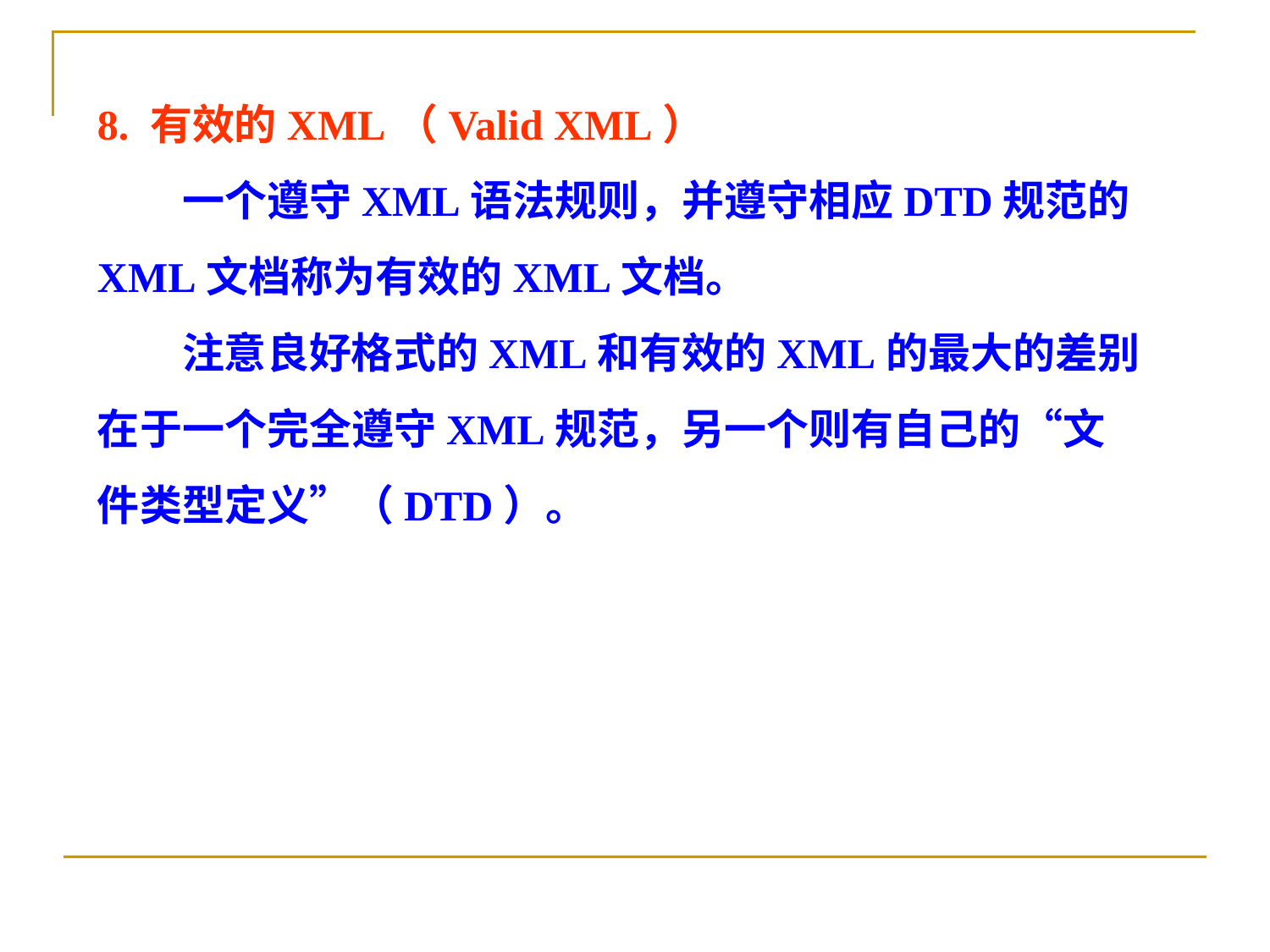

8. 有效的XML（Valid XML）
　　一个遵守XML语法规则，并遵守相应DTD规范的XML文档称为有效的XML文档。
　　注意良好格式的XML和有效的XML的最大的差别在于一个完全遵守XML规范，另一个则有自己的“文件类型定义”（DTD）。